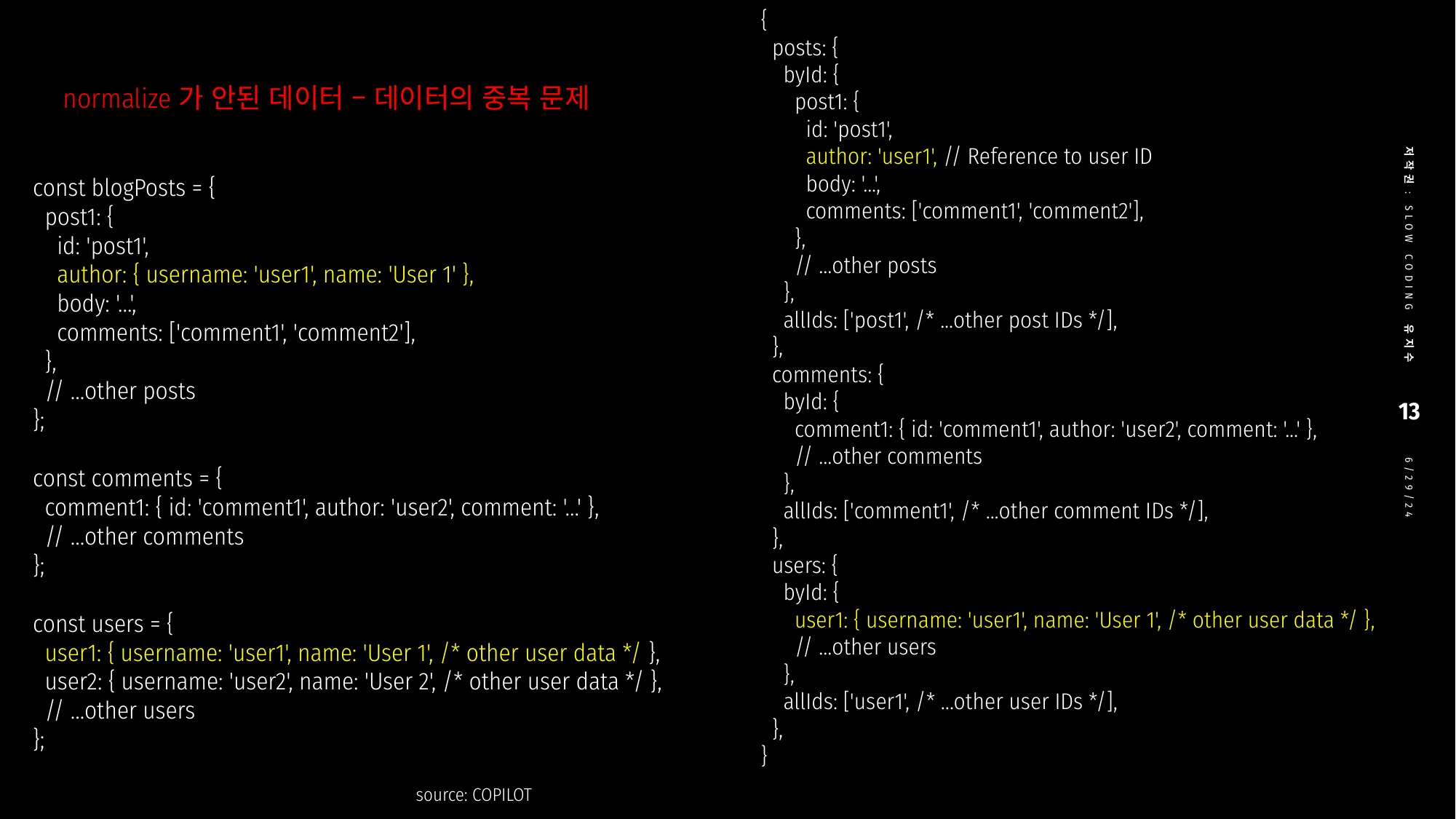

{
  posts: {
    byId: {
      post1: {
        id: 'post1',
        author: 'user1', // Reference to user ID
        body: '...',
        comments: ['comment1', 'comment2'],
      },
      // ...other posts
    },
    allIds: ['post1', /* ...other post IDs */],
  },
  comments: {
    byId: {
      comment1: { id: 'comment1', author: 'user2', comment: '...' },
      // ...other comments
    },
    allIds: ['comment1', /* ...other comment IDs */],
  },
  users: {
    byId: {
      user1: { username: 'user1', name: 'User 1', /* other user data */ },
      // ...other users
    },
    allIds: ['user1', /* ...other user IDs */],
  },
}
normalize가 안된 데이터 – 데이터의 중복 문제
const blogPosts = {
  post1: {
    id: 'post1',
    author: { username: 'user1', name: 'User 1' },
    body: '...',
    comments: ['comment1', 'comment2'],
  },
  // ...other posts
};

const comments = {
  comment1: { id: 'comment1', author: 'user2', comment: '...' },
  // ...other comments
};

const users = {
  user1: { username: 'user1', name: 'User 1', /* other user data */ },
  user2: { username: 'user2', name: 'User 2', /* other user data */ },
  // ...other users
};
저작권: Slow Coding 유지수
13
6/29/24
source: COPILOT